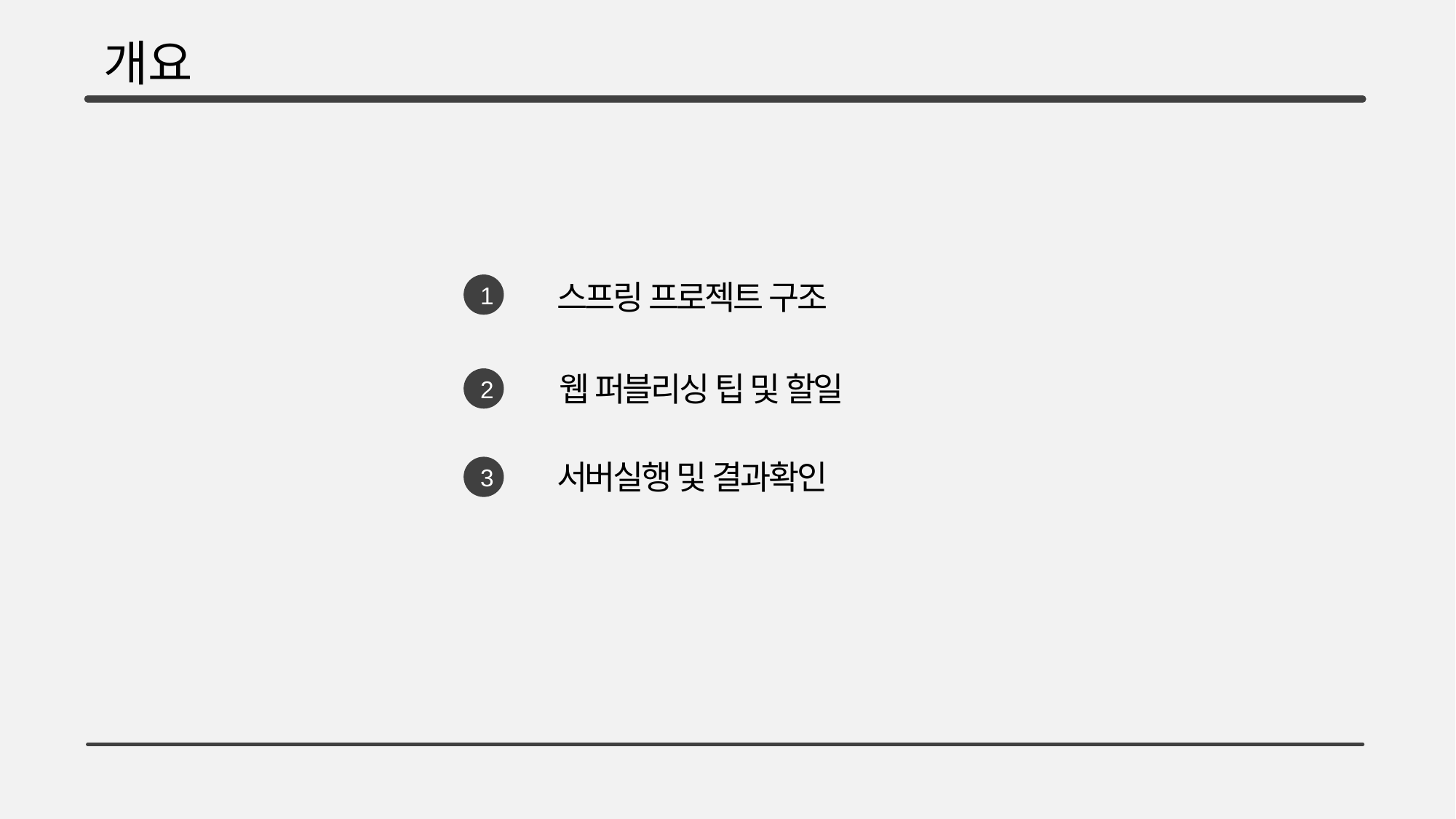

개요
스프링 프로젝트 구조
1
웹 퍼블리싱 팁 및 할일

2
서버실행 및 결과확인
3